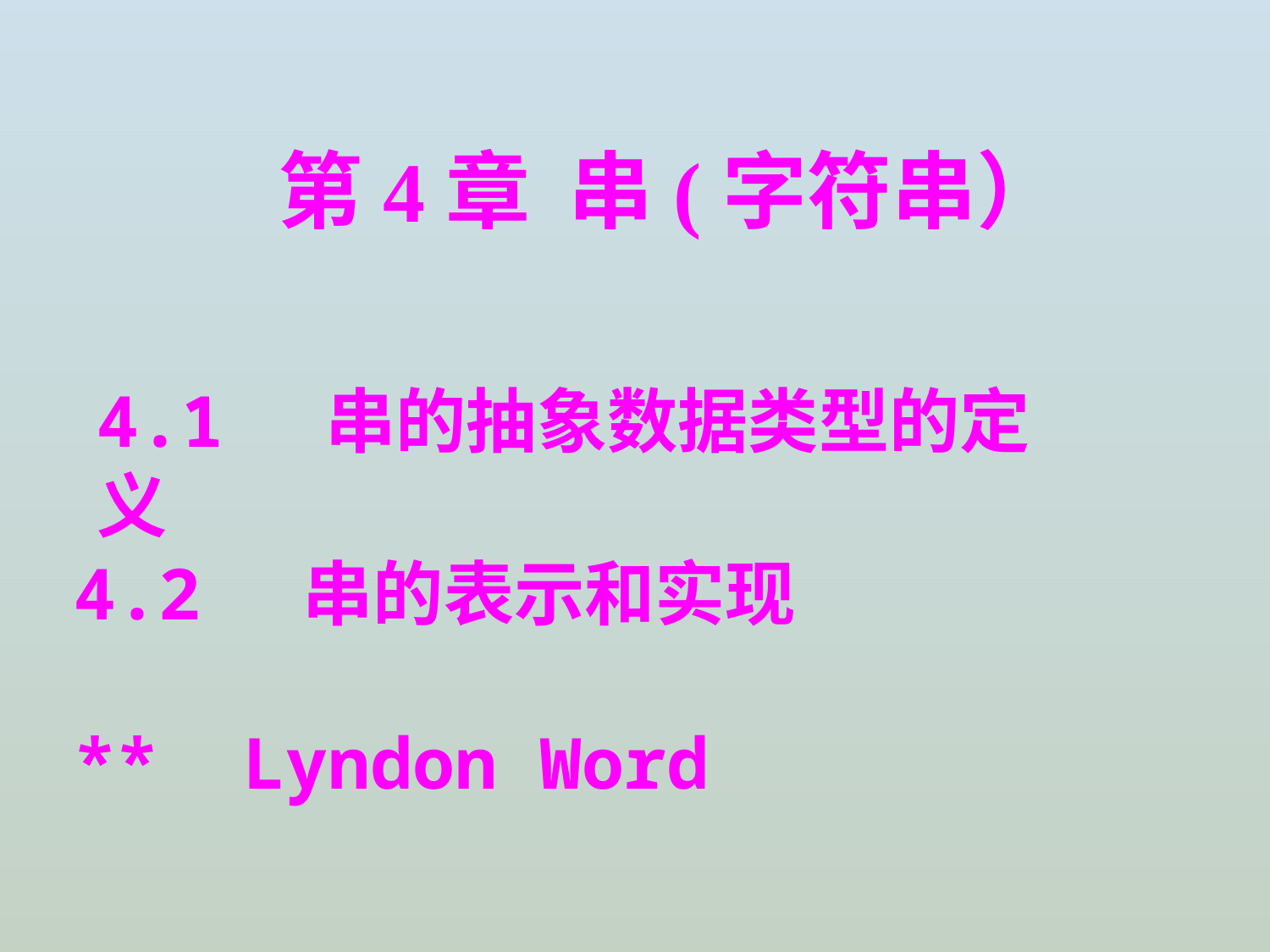

第4章  串(字符串）
4.1  串的抽象数据类型的定义
4.2  串的表示和实现

**  Lyndon Word